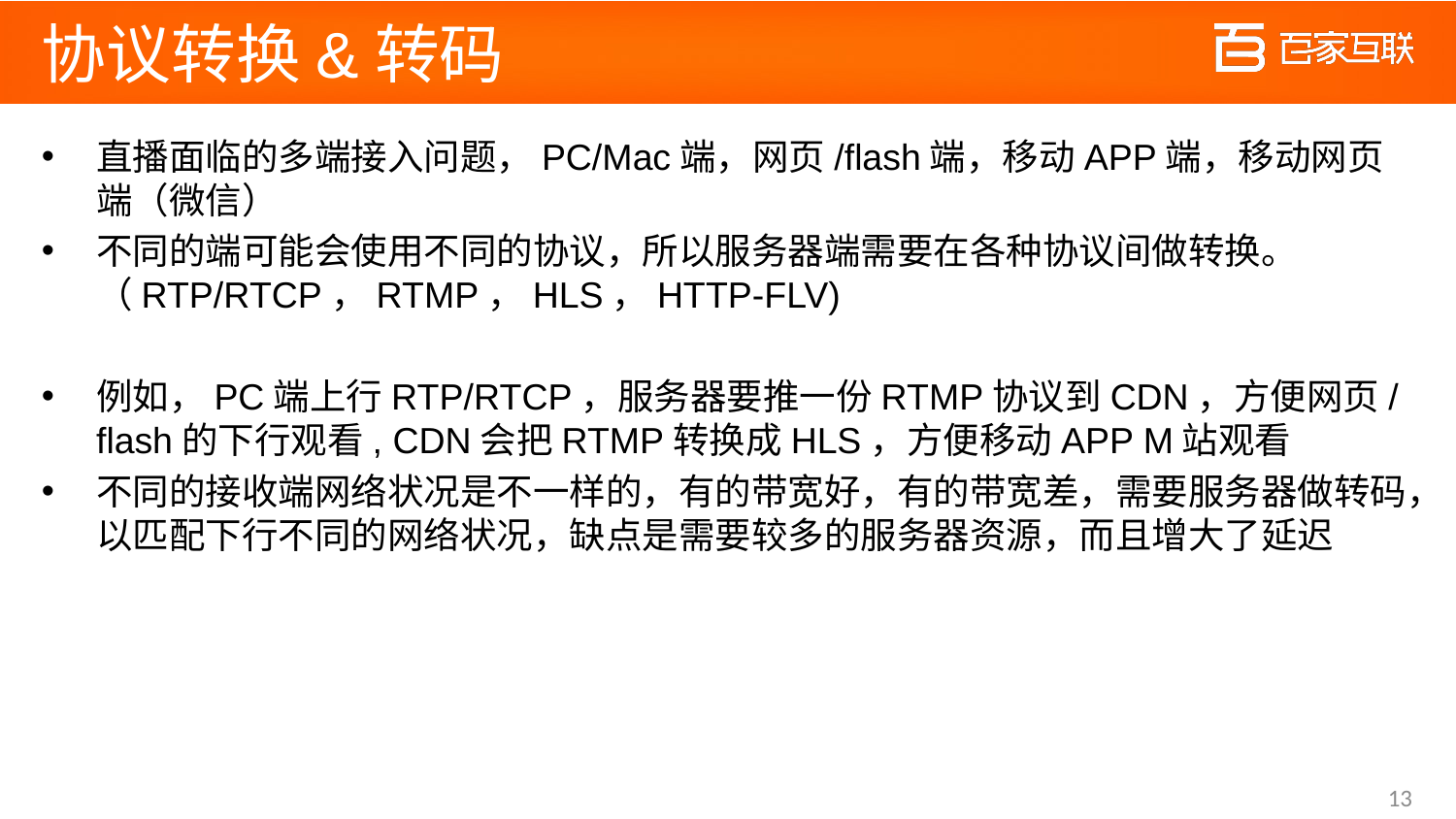

# 协议转换&转码
直播面临的多端接入问题，PC/Mac端，网页/flash端，移动APP端，移动网页端（微信）
不同的端可能会使用不同的协议，所以服务器端需要在各种协议间做转换。（RTP/RTCP，RTMP，HLS，HTTP-FLV)

例如，PC端上行RTP/RTCP，服务器要推一份RTMP协议到CDN，方便网页/flash的下行观看, CDN会把RTMP转换成HLS，方便移动APP M站观看
不同的接收端网络状况是不一样的，有的带宽好，有的带宽差，需要服务器做转码，以匹配下行不同的网络状况，缺点是需要较多的服务器资源，而且增大了延迟
13